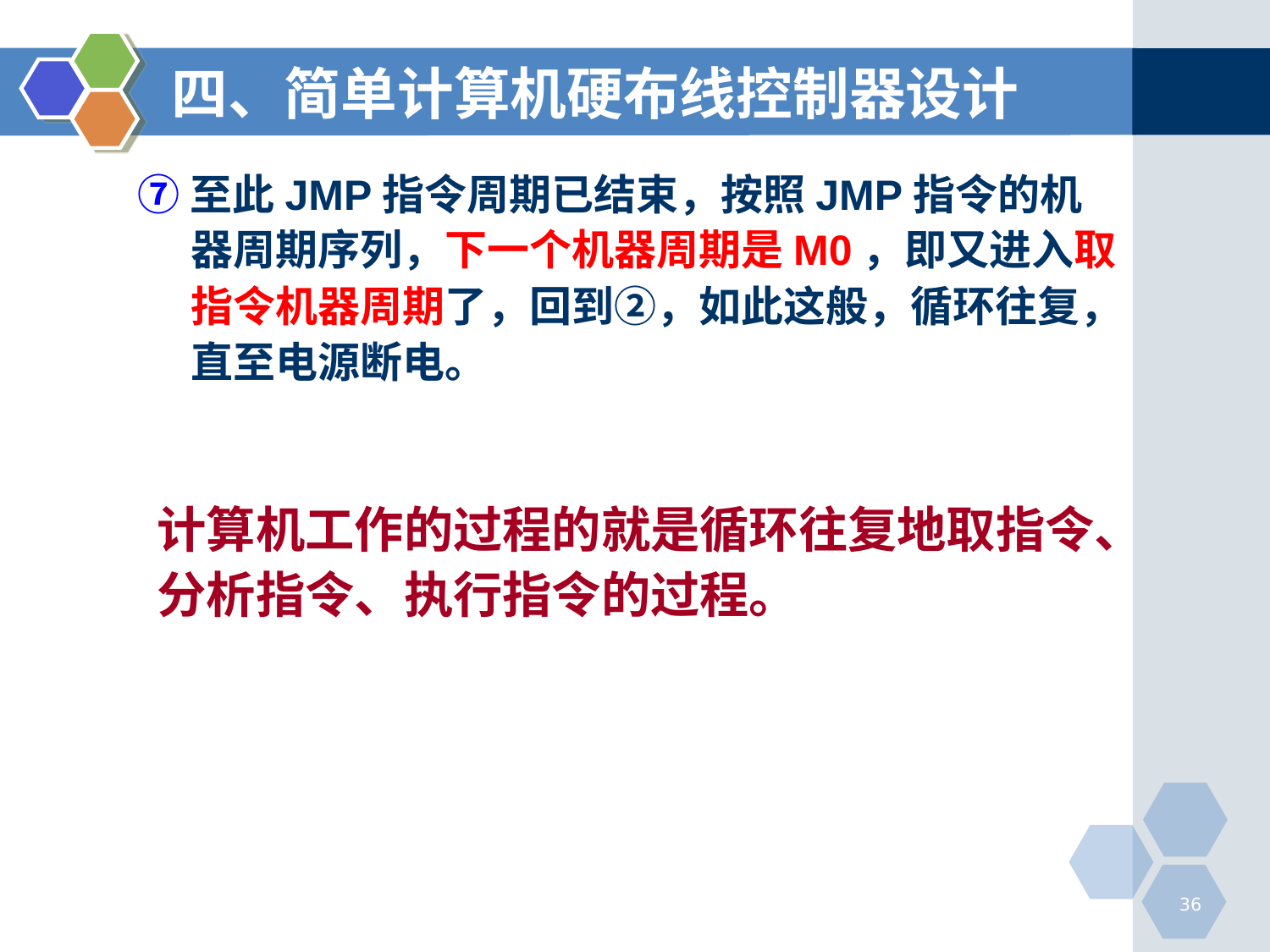

# 四、简单计算机硬布线控制器设计
⑦至此JMP指令周期已结束，按照JMP指令的机器周期序列，下一个机器周期是M0，即又进入取指令机器周期了，回到②，如此这般，循环往复，直至电源断电。
计算机工作的过程的就是循环往复地取指令、分析指令、执行指令的过程。
36